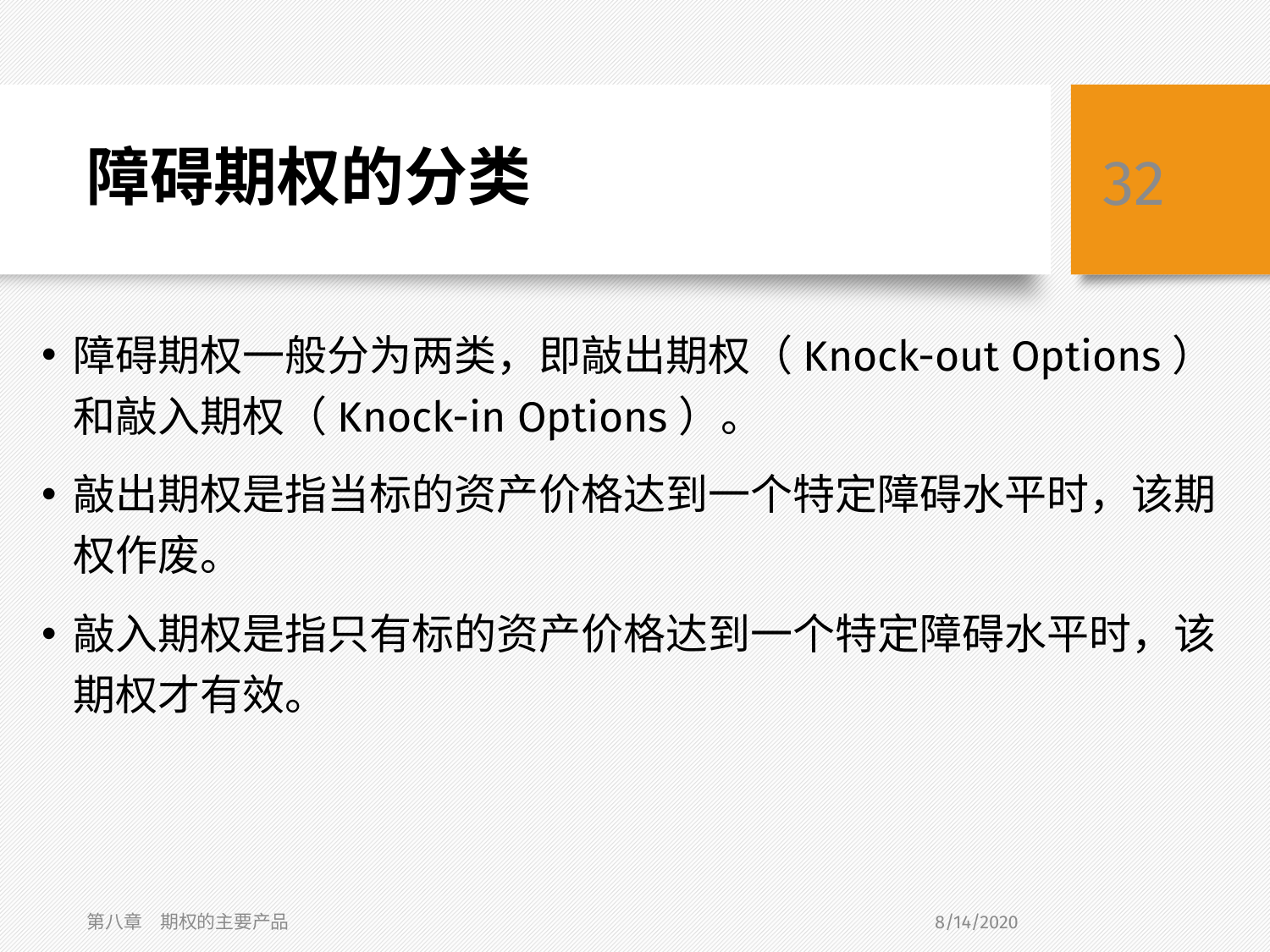

# 障碍期权的分类
32
障碍期权一般分为两类，即敲出期权（Knock-out Options）和敲入期权（Knock-in Options）。
敲出期权是指当标的资产价格达到一个特定障碍水平时，该期权作废。
敲入期权是指只有标的资产价格达到一个特定障碍水平时，该期权才有效。

8/14/2020
第八章　期权的主要产品